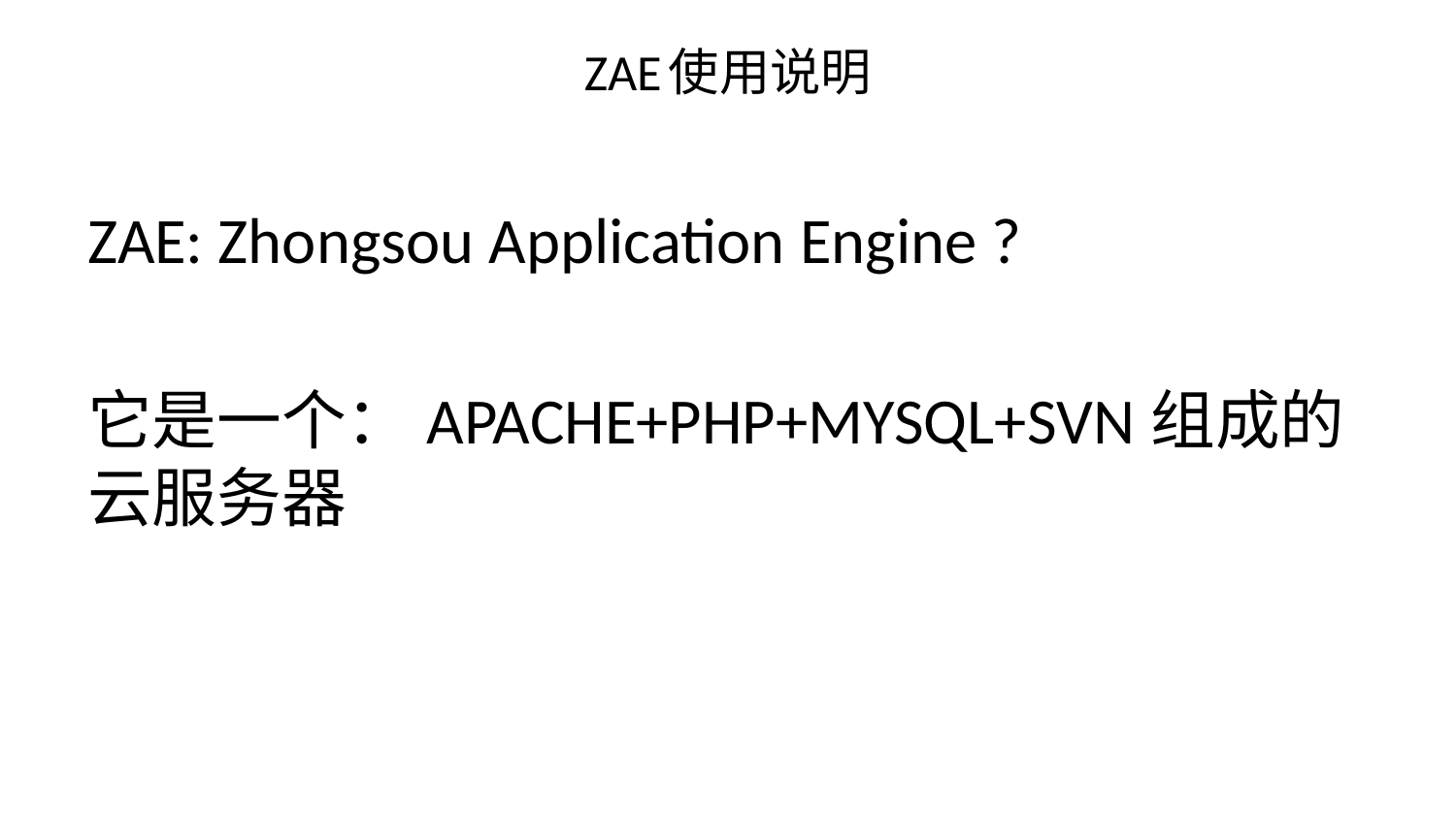

# ZAE使用说明
ZAE: Zhongsou Application Engine ?

它是一个：APACHE+PHP+MYSQL+SVN组成的云服务器